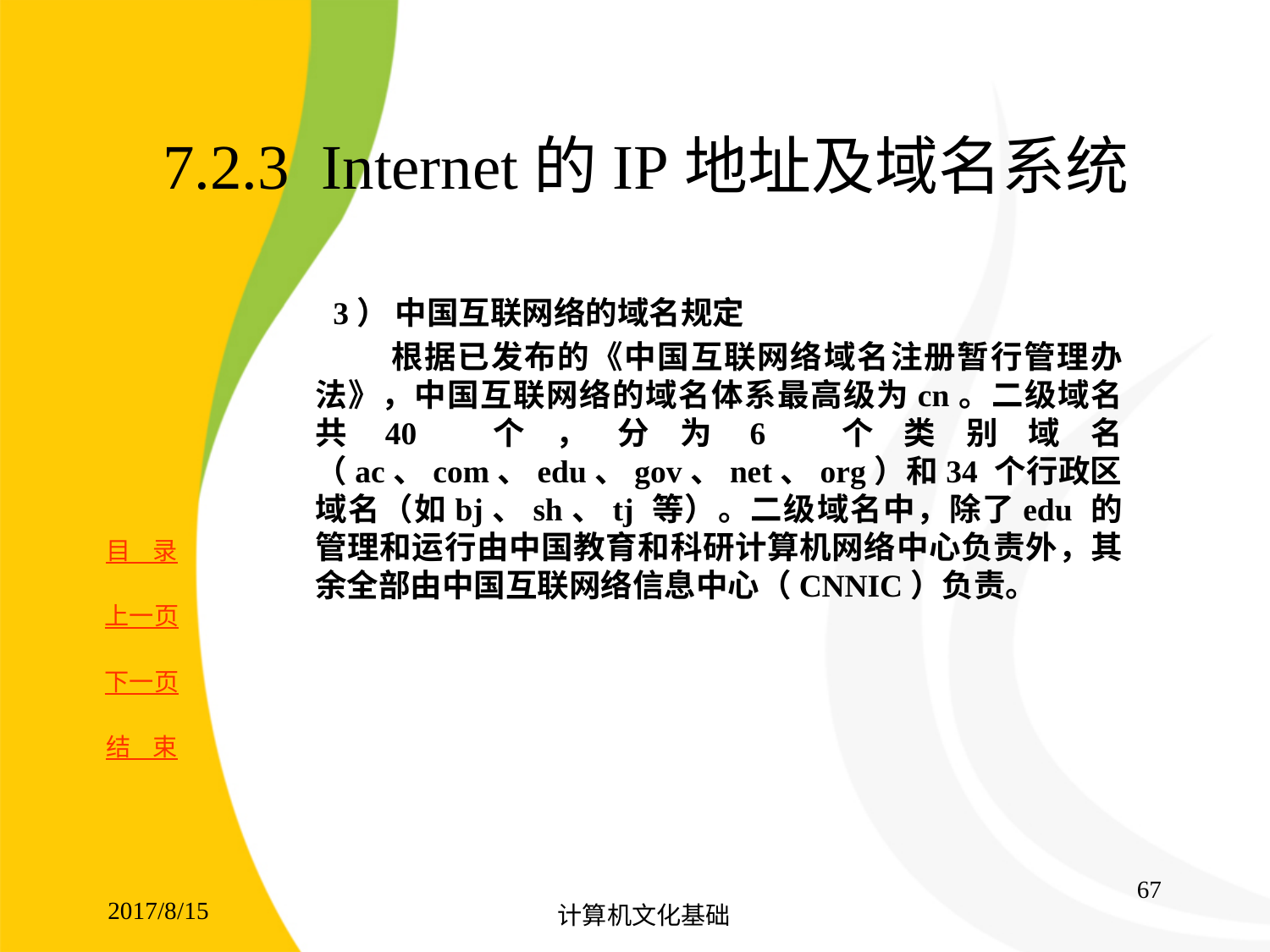

# 7.2.3  Internet的IP地址及域名系统
	   3） 中国互联网络的域名规定
             根据已发布的《中国互联网络域名注册暂行管理办法》，中国互联网络的域名体系最高级为cn。二级域名共40 个，分为6 个类别域名（ac、com、edu、gov、net、org）和34 个行政区域名（如bj、sh、tj 等）。二级域名中，除了edu 的管理和运行由中国教育和科研计算机网络中心负责外，其余全部由中国互联网络信息中心（CNNIC）负责。
67
2017/8/15